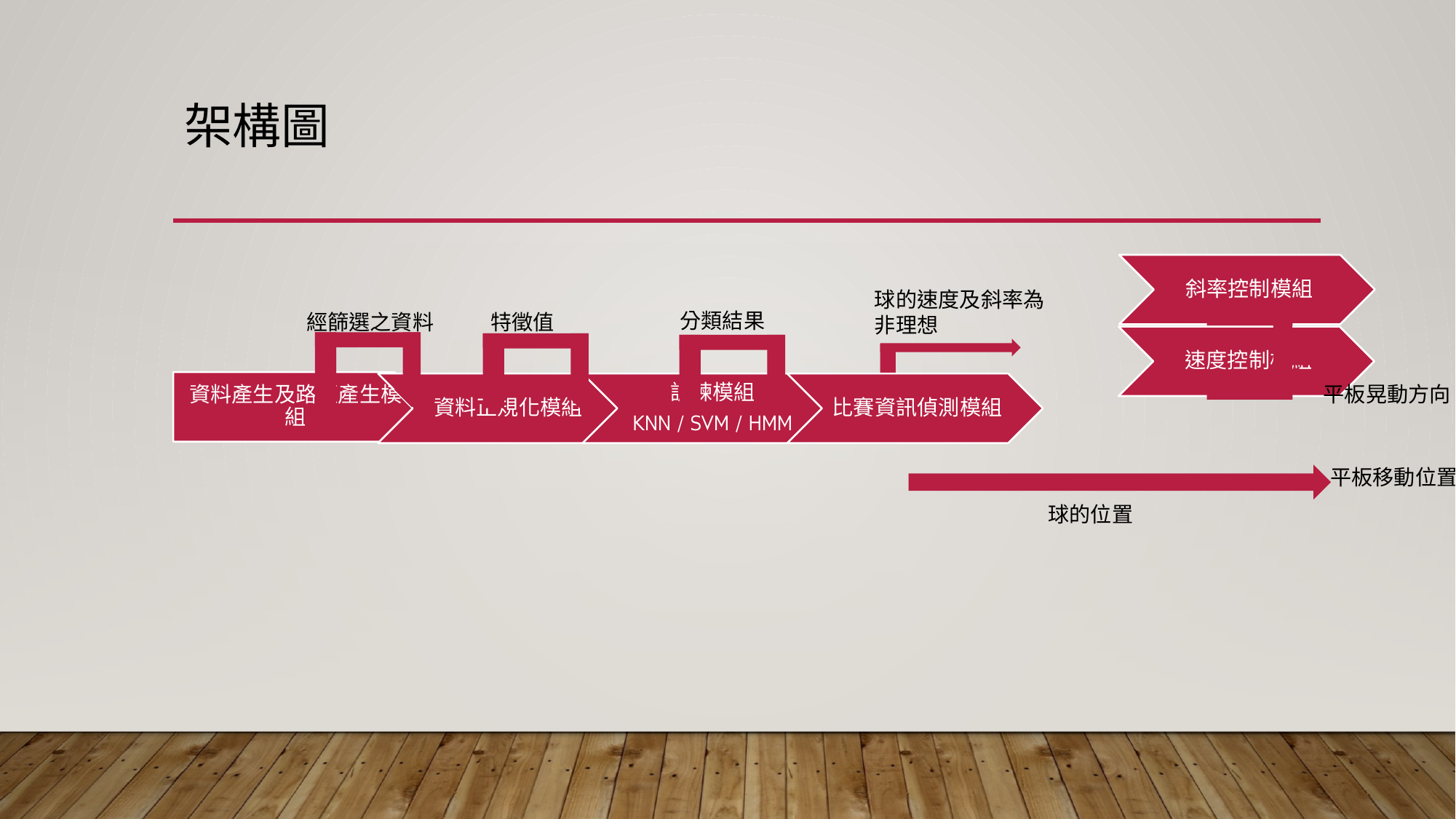

# 架構圖
資料產生及路徑產生模組
資料正規化模組
訓練模組
KNN / SVM / HMM
比賽資訊偵測模組
斜率控制模組
速度控制模組
球的速度及斜率為非理想
分類結果
經篩選之資料
特徵值

平板晃動方向
平板移動位置

球的位置